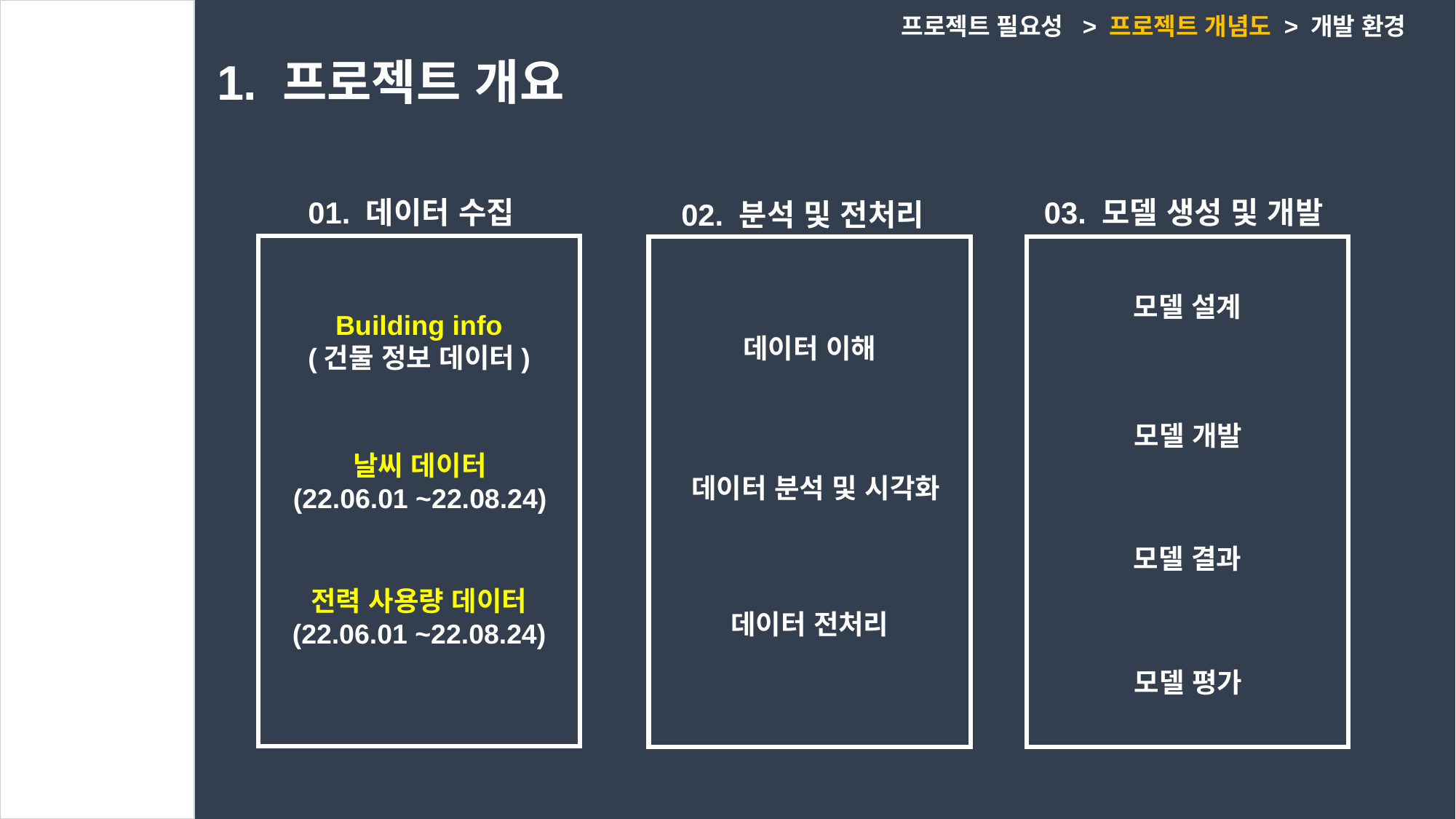

프로젝트 필요성  > 프로젝트 개념도 > 개발 환경
1. 프로젝트 개요
01. 데이터 수집
03. 모델 생성 및 개발
02. 분석 및 전처리

모델 설계
Building info
(건물 정보 데이터)
데이터 이해
모델 개발
날씨 데이터
(22.06.01 ~22.08.24)
데이터 분석 및 시각화
모델 결과
전력 사용량 데이터
(22.06.01 ~22.08.24)
데이터 전처리
모델 평가